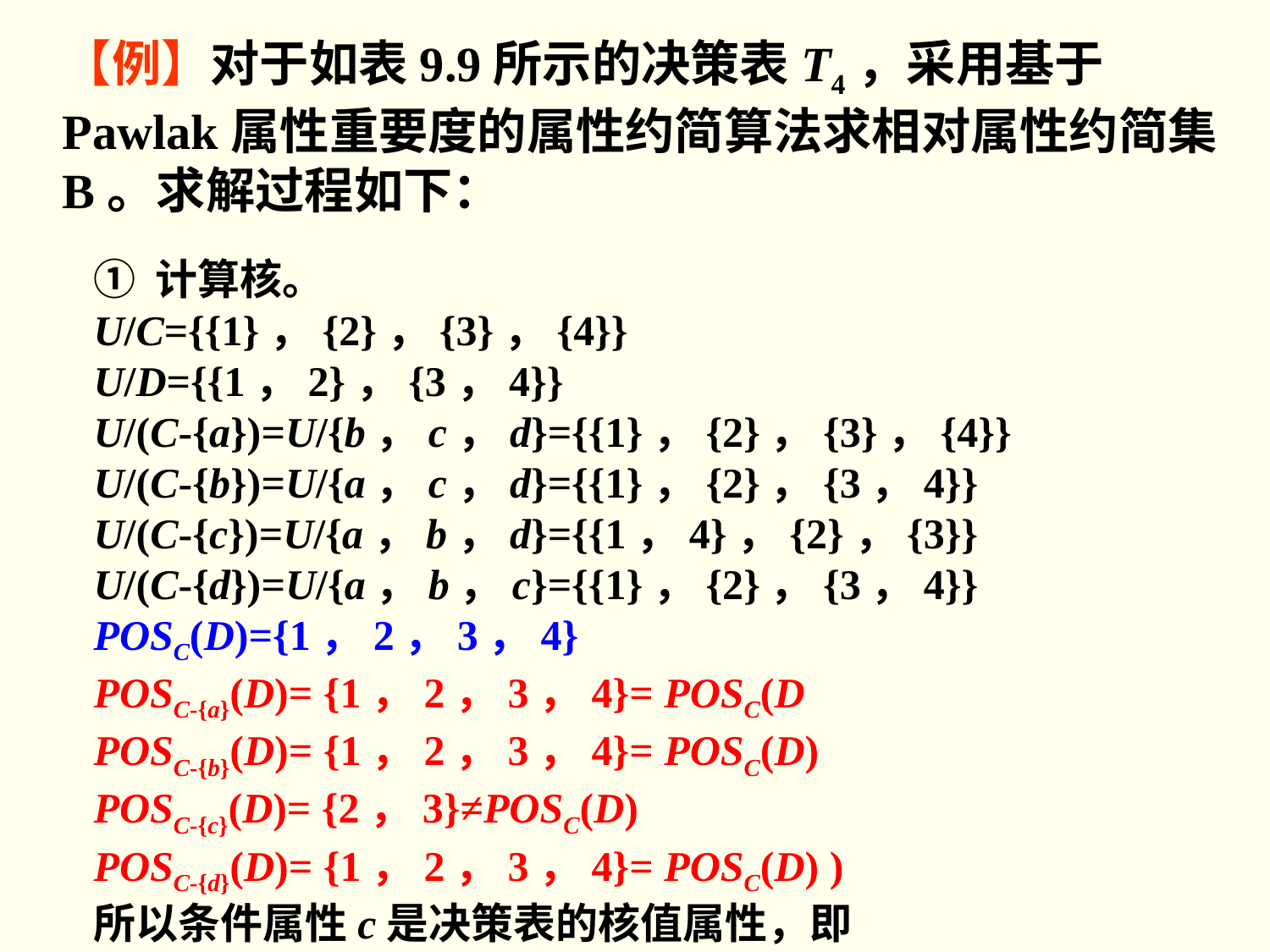

【例】对于如表9.9所示的决策表T4，采用基于Pawlak属性重要度的属性约简算法求相对属性约简集B。求解过程如下：
① 计算核。
U/C={{1}，{2}，{3}，{4}}
U/D={{1，2}，{3，4}}
U/(C-{a})=U/{b，c，d}={{1}，{2}，{3}，{4}}
U/(C-{b})=U/{a，c，d}={{1}，{2}，{3，4}}
U/(C-{c})=U/{a，b，d}={{1，4}，{2}，{3}}
U/(C-{d})=U/{a，b，c}={{1}，{2}，{3，4}}
POSC(D)={1，2，3，4}
POSC-{a}(D)= {1，2，3，4}= POSC(D
POSC-{b}(D)= {1，2，3，4}= POSC(D)
POSC-{c}(D)= {2，3}≠POSC(D)
POSC-{d}(D)= {1，2，3，4}= POSC(D) )
所以条件属性c是决策表的核值属性，即COREC(D)={c}。